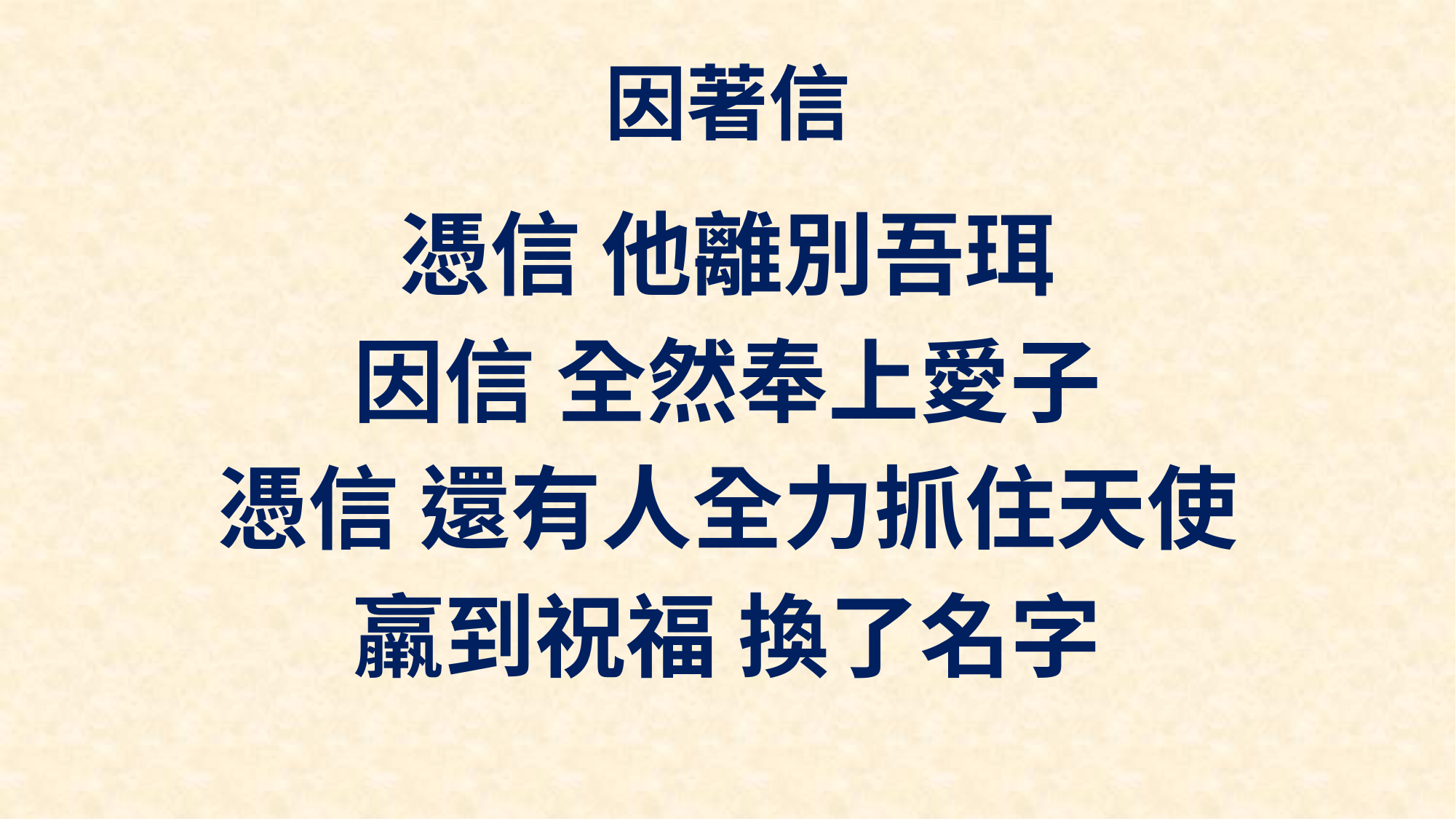

# 因著信
憑信 他離別吾珥
因信 全然奉上愛子
憑信 還有人全力抓住天使
羸到祝福 換了名字